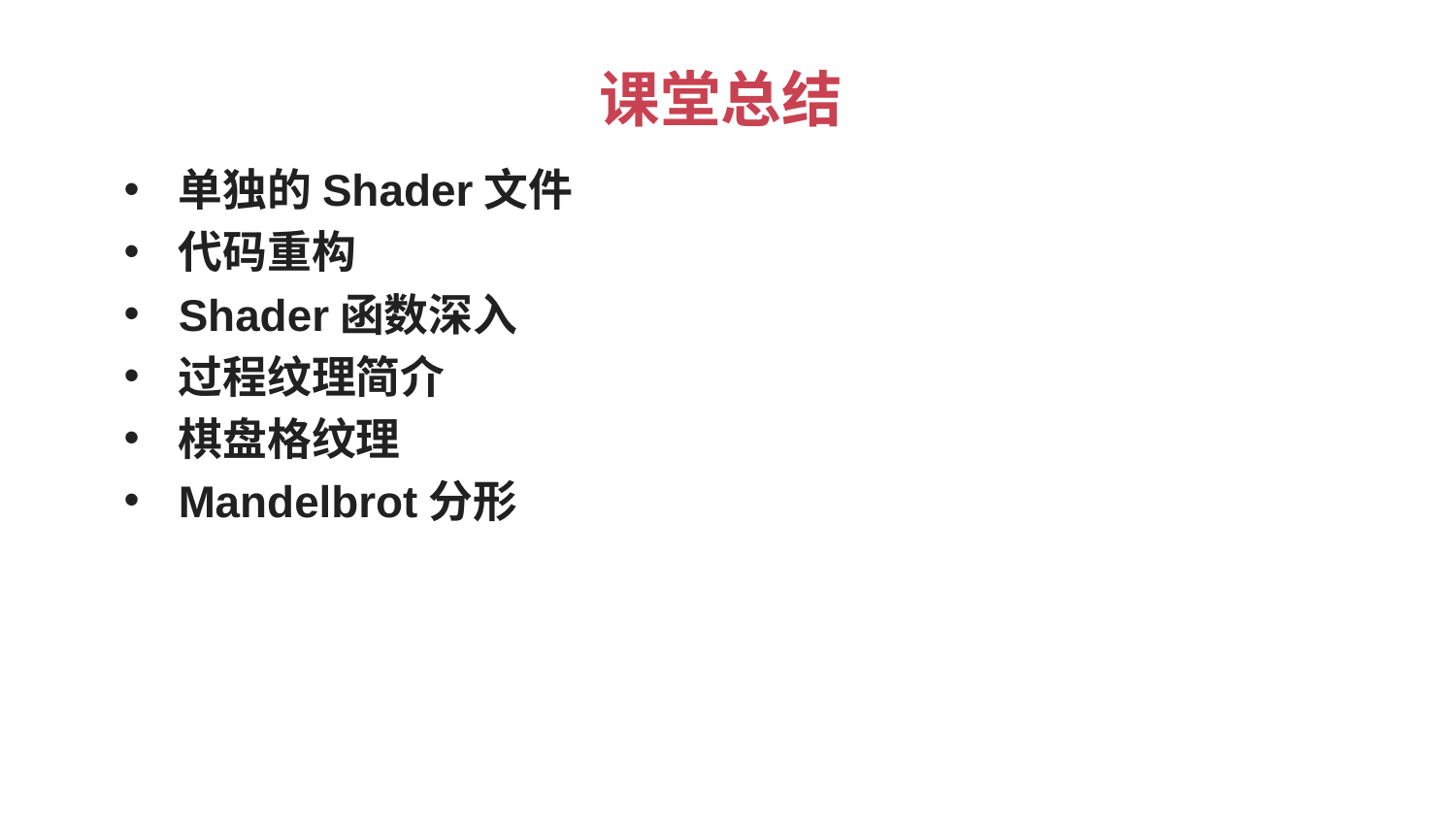

# 课堂总结
单独的Shader文件
代码重构
Shader函数深入
过程纹理简介
棋盘格纹理
Mandelbrot分形